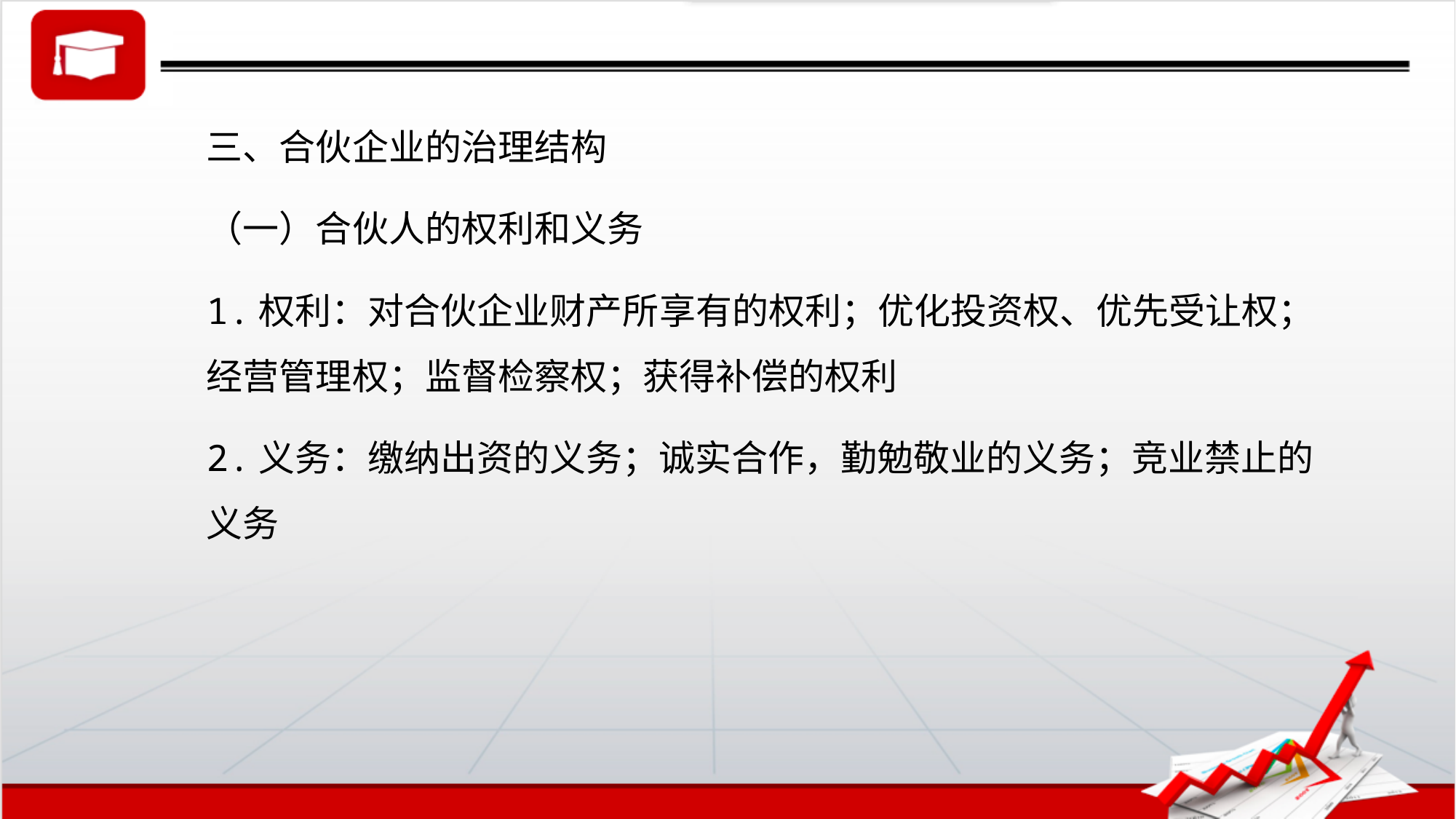

三、合伙企业的治理结构
（一）合伙人的权利和义务
1.权利：对合伙企业财产所享有的权利；优化投资权、优先受让权；经营管理权；监督检察权；获得补偿的权利
2.义务：缴纳出资的义务；诚实合作，勤勉敬业的义务；竞业禁止的义务